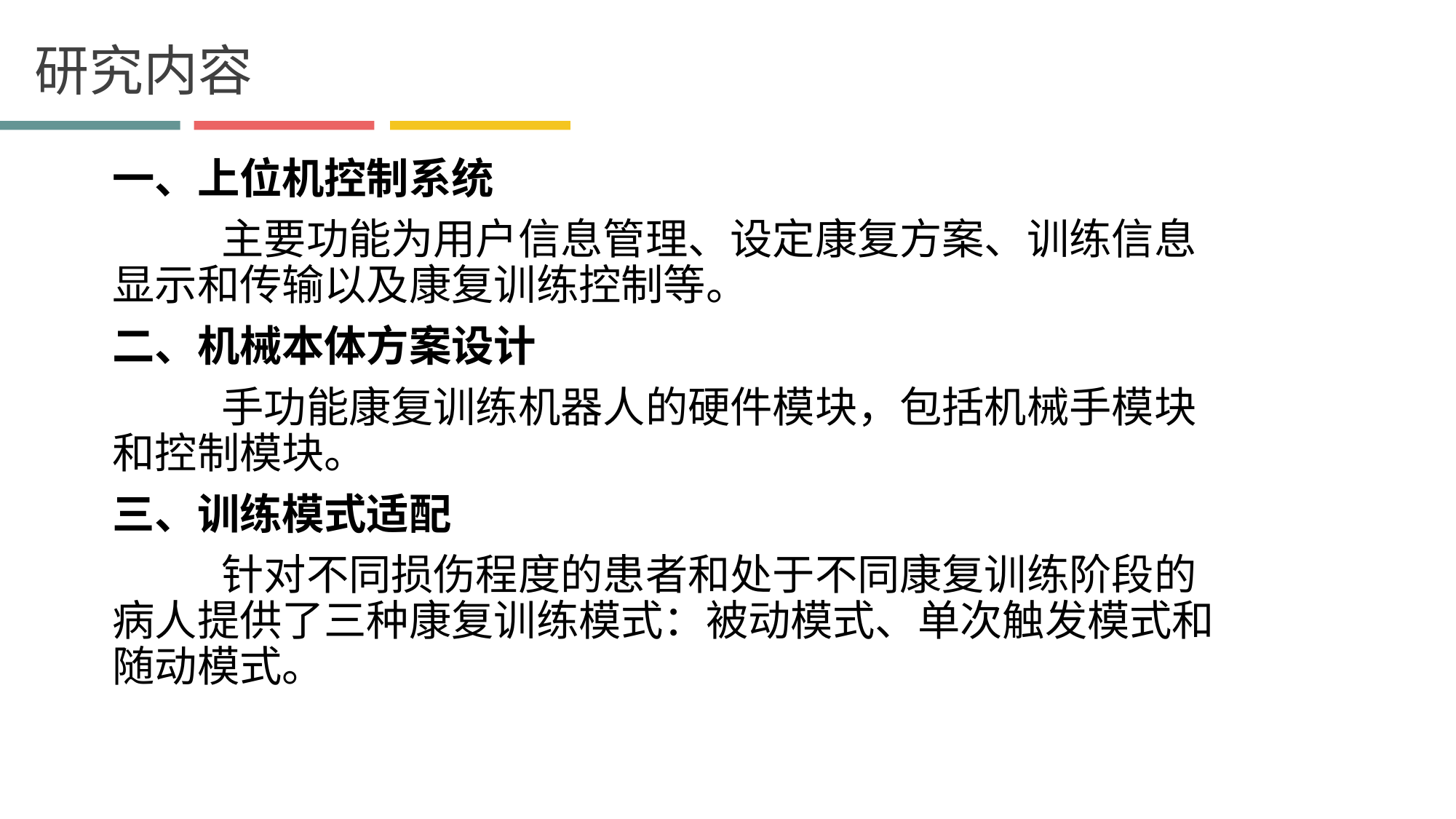

研究内容

一、上位机控制系统
	主要功能为用户信息管理、设定康复方案、训练信息显示和传输以及康复训练控制等。
二、机械本体方案设计
	手功能康复训练机器人的硬件模块，包括机械手模块和控制模块。
三、训练模式适配
	针对不同损伤程度的患者和处于不同康复训练阶段的病人提供了三种康复训练模式：被动模式、单次触发模式和随动模式。